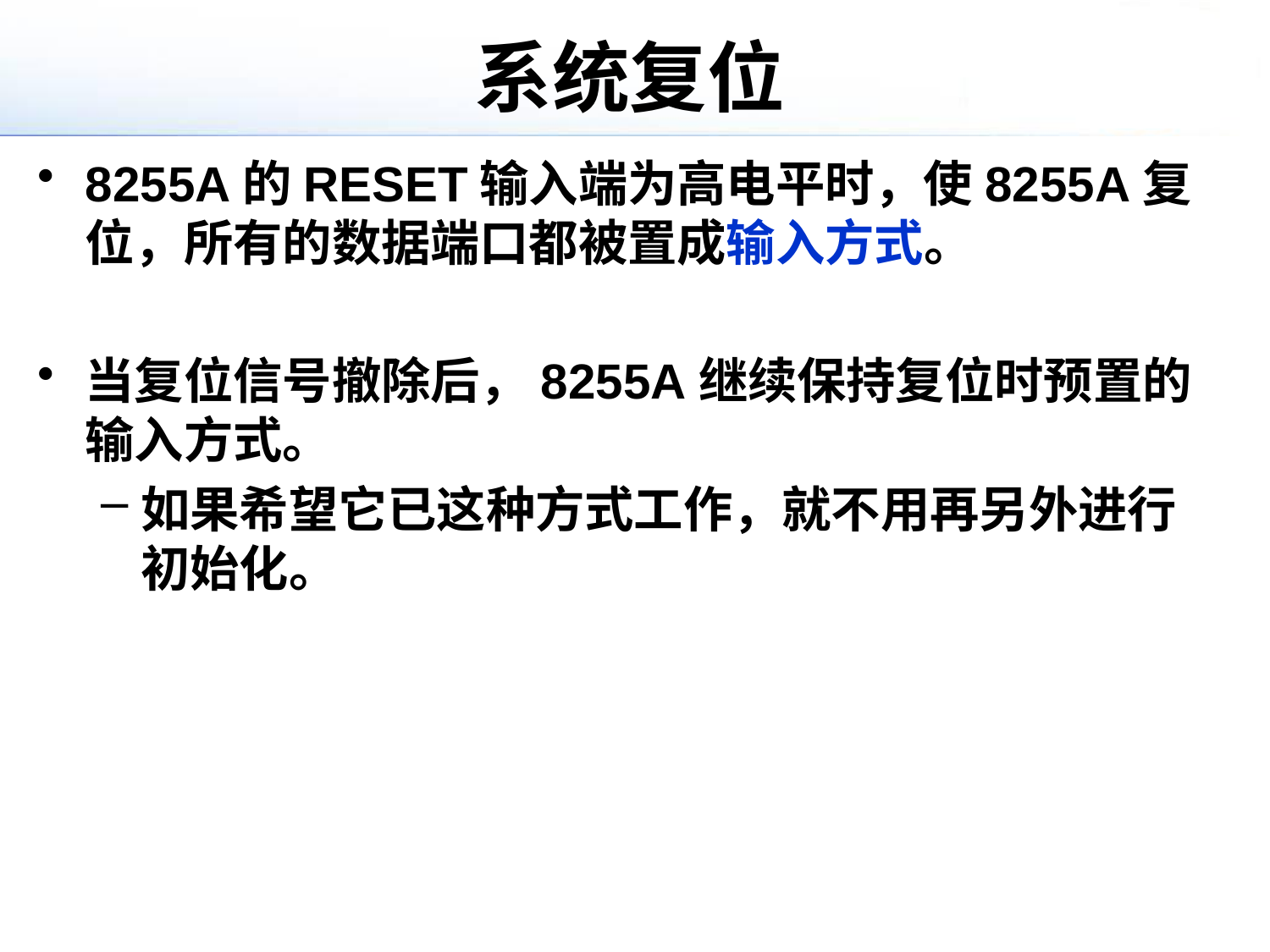

# 系统复位
8255A的RESET输入端为高电平时，使8255A复位，所有的数据端口都被置成输入方式。

当复位信号撤除后，8255A继续保持复位时预置的输入方式。
如果希望它已这种方式工作，就不用再另外进行初始化。